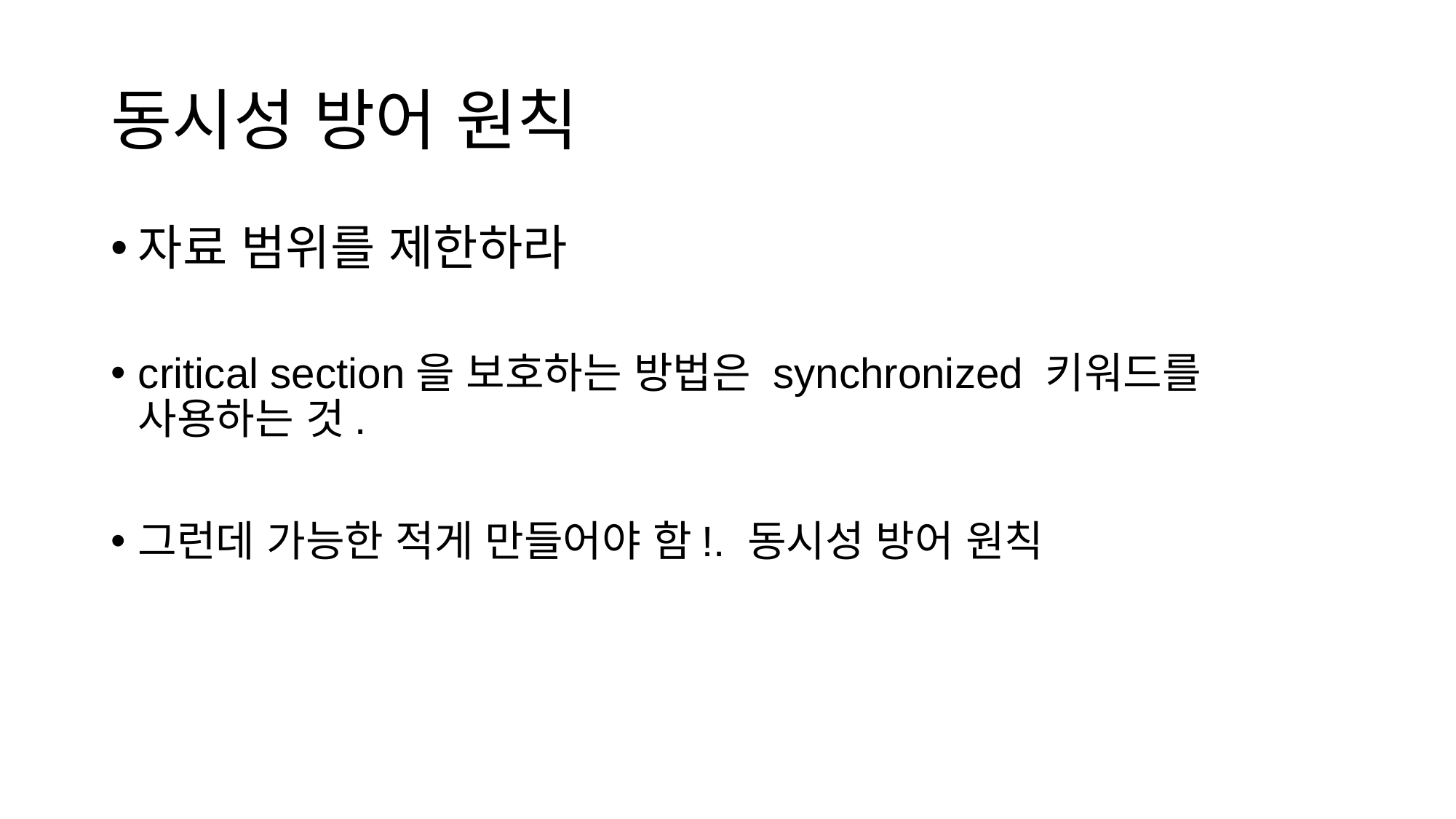

# 동시성 방어 원칙
자료 범위를 제한하라

critical section을 보호하는 방법은 synchronized 키워드를 사용하는 것.

그런데 가능한 적게 만들어야 함!. 동시성 방어 원칙